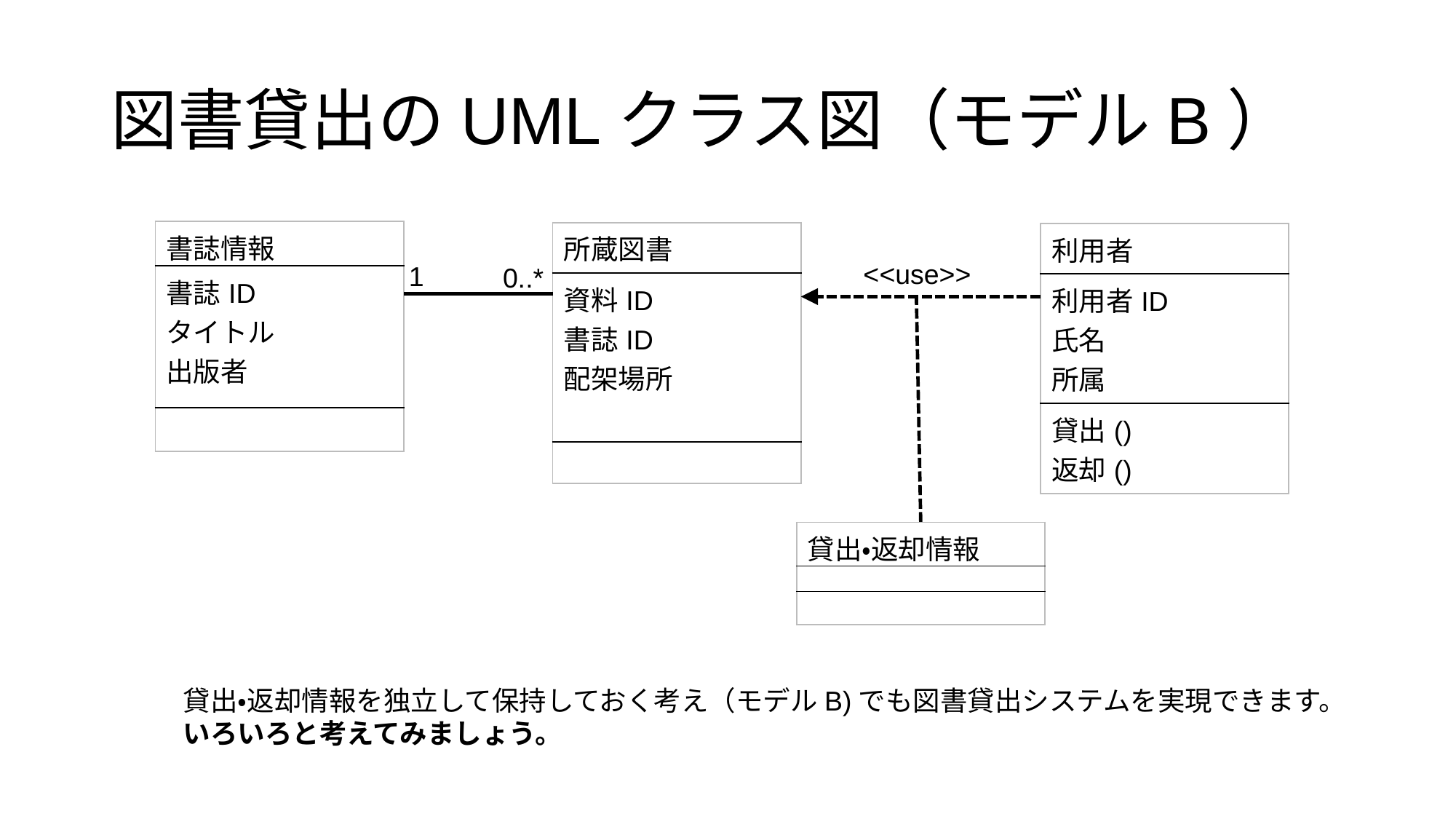

# 図書貸出のUMLクラス図（モデルB）
| 書誌情報 |
| --- |
| 書誌ID タイトル 出版者 |
|  |
| 所蔵図書 |
| --- |
| 資料ID 書誌ID 配架場所 |
|  |
| 利用者 |
| --- |
| 利用者ID 氏名 所属 |
| 貸出() 返却() |
<<use>>
1
0..*
| 貸出・返却情報 |
| --- |
|  |
|  |
貸出・返却情報を独立して保持しておく考え（モデルB)でも図書貸出システムを実現できます。
いろいろと考えてみましょう。